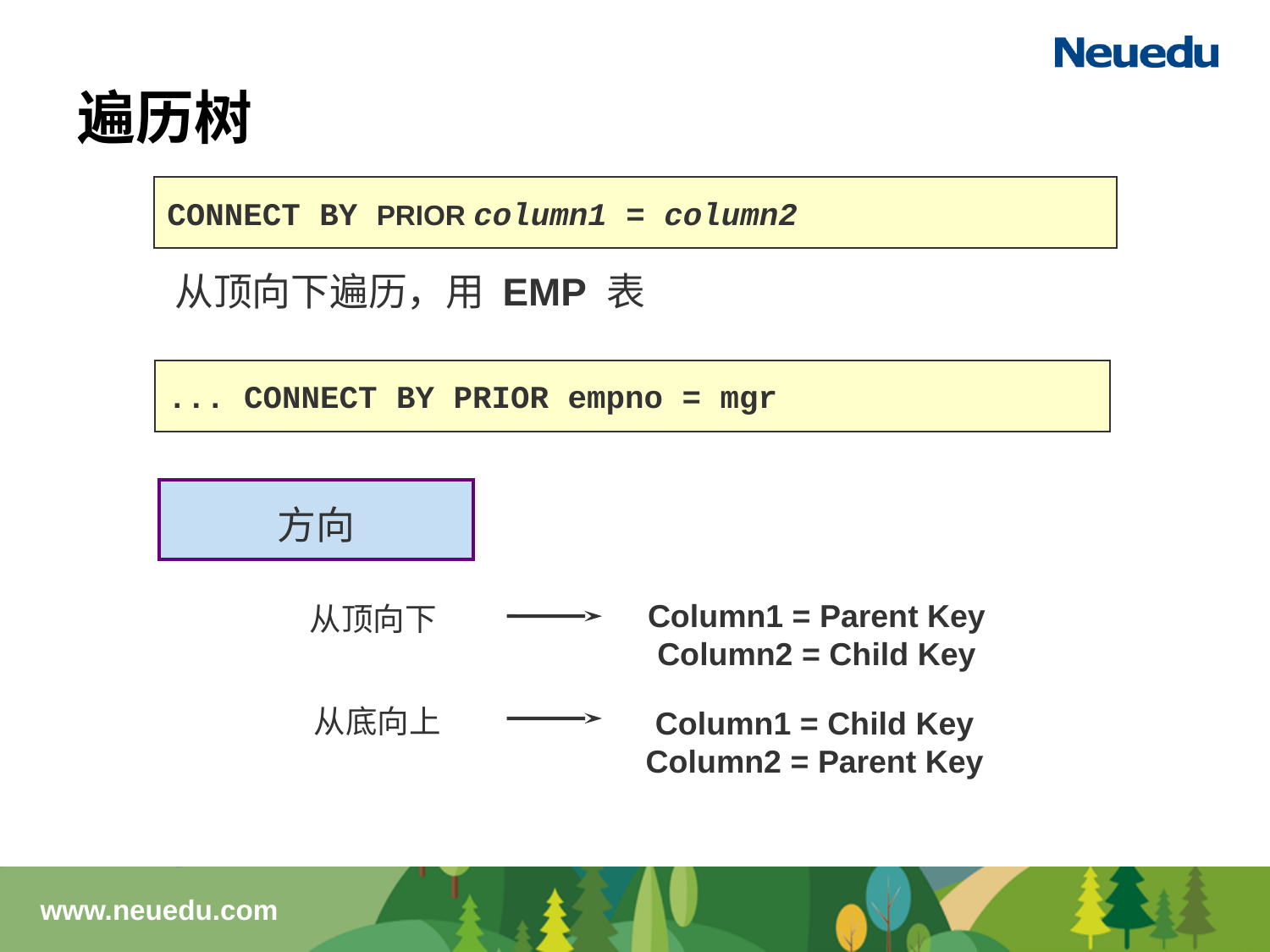

# 遍历树
CONNECT BY PRIOR column1 = column2
从顶向下遍历，用 EMP 表
... CONNECT BY PRIOR empno = mgr
方向
Column1 = Parent Key
Column2 = Child Key
从顶向下

从底向上
Column1 = Child Key
Column2 = Parent Key